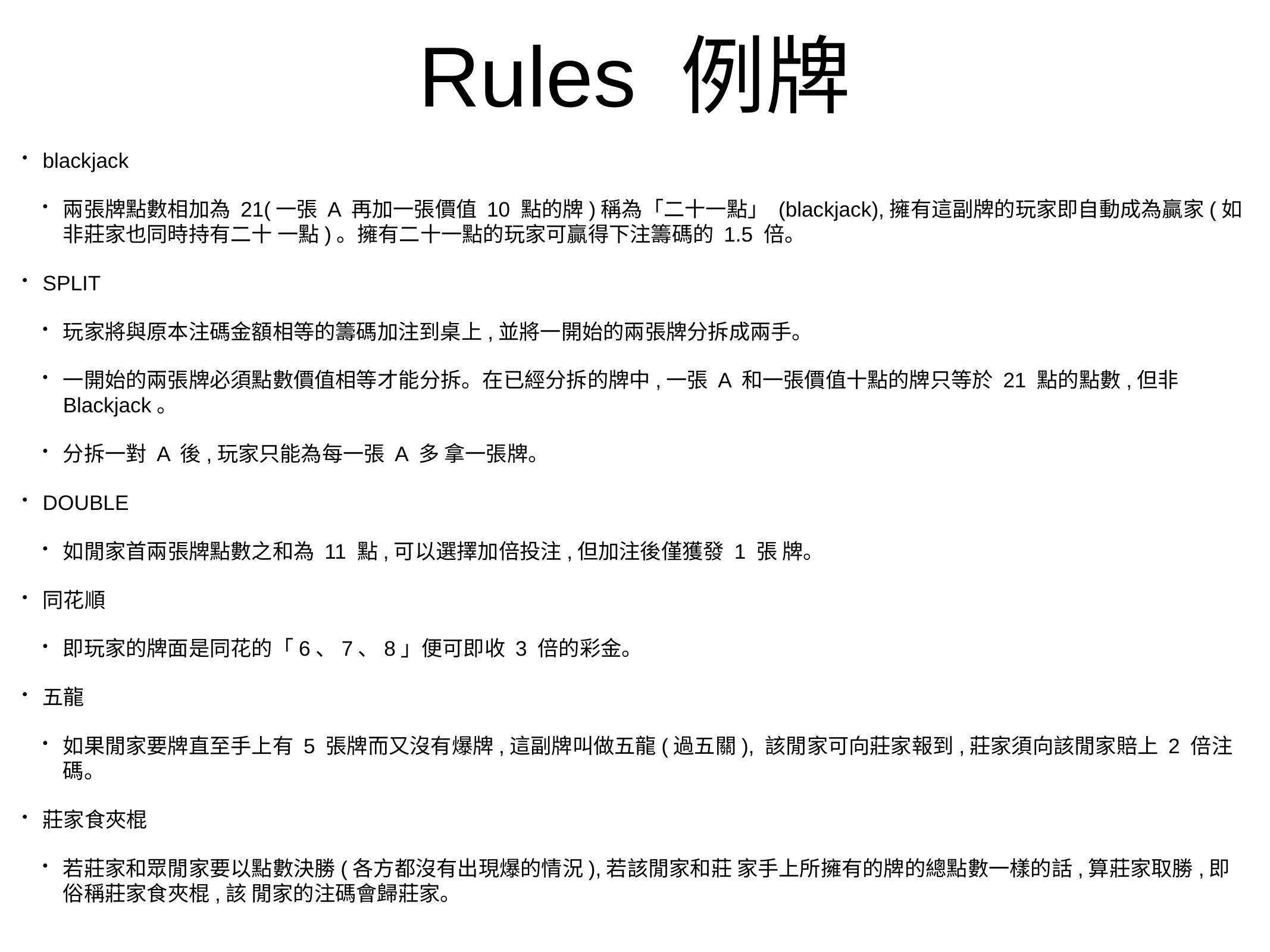

# Rules 例牌
blackjack
兩張牌點數相加為 21(一張 A 再加一張價值 10 點的牌)稱為「二十一點」 (blackjack),擁有這副牌的玩家即自動成為贏家(如非莊家也同時持有二十 一點)。擁有二十一點的玩家可贏得下注籌碼的 1.5 倍。
SPLIT
玩家將與原本注碼金額相等的籌碼加注到桌上,並將一開始的兩張牌分拆成兩手。
一開始的兩張牌必須點數價值相等才能分拆。在已經分拆的牌中,一張 A 和一張價值十點的牌只等於 21 點的點數,但非 Blackjack。
分拆一對 A 後,玩家只能為每一張 A 多 拿一張牌。
DOUBLE
如閒家首兩張牌點數之和為 11 點,可以選擇加倍投注,但加注後僅獲發 1 張 牌。
同花順
即玩家的牌面是同花的「6、7、8」便可即收 3 倍的彩金。
五龍
如果閒家要牌直至手上有 5 張牌而又沒有爆牌,這副牌叫做五龍(過五關), 該閒家可向莊家報到,莊家須向該閒家賠上 2 倍注碼。
莊家食夾棍
若莊家和眾閒家要以點數決勝(各方都沒有出現爆的情況),若該閒家和莊 家手上所擁有的牌的總點數一樣的話,算莊家取勝,即俗稱莊家食夾棍,該 閒家的注碼會歸莊家。